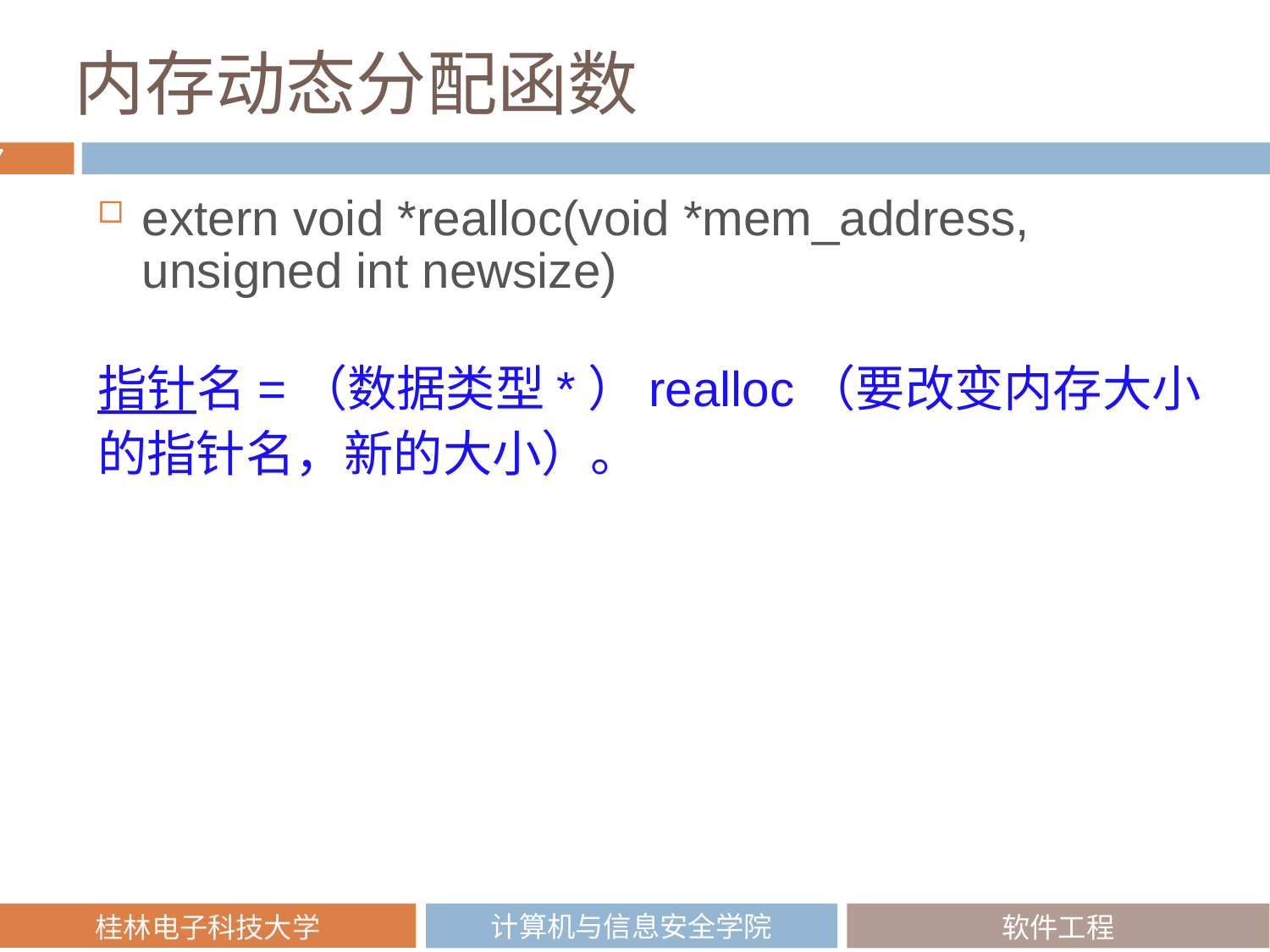

# 内存动态分配函数
extern void *realloc(void *mem_address, unsigned int newsize)

指针名=（数据类型*）realloc（要改变内存大小的指针名，新的大小）。